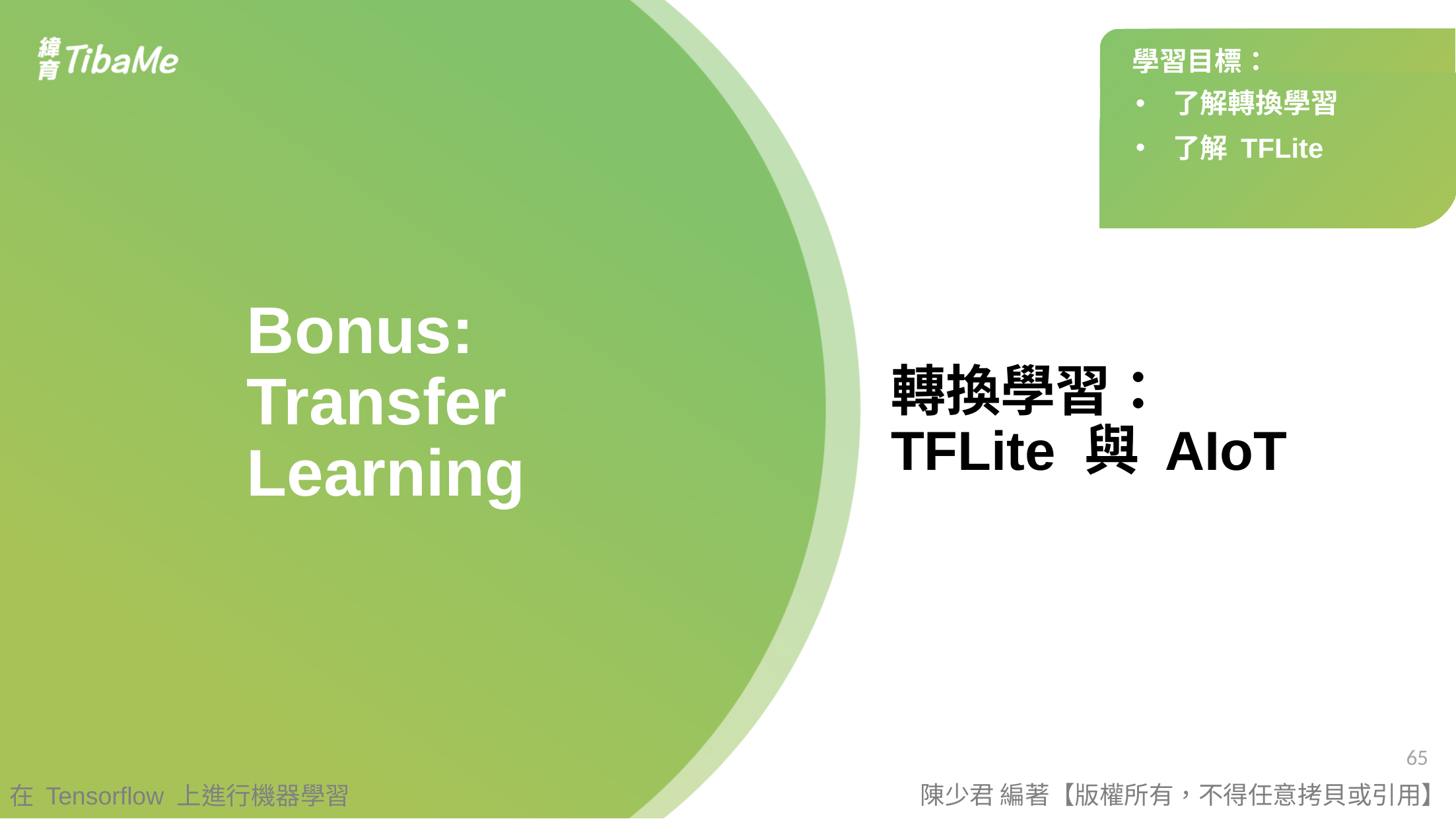

了解轉換學習
了解 TFLite

Bonus: Transfer Learning
轉換學習：TFLite 與 AIoT